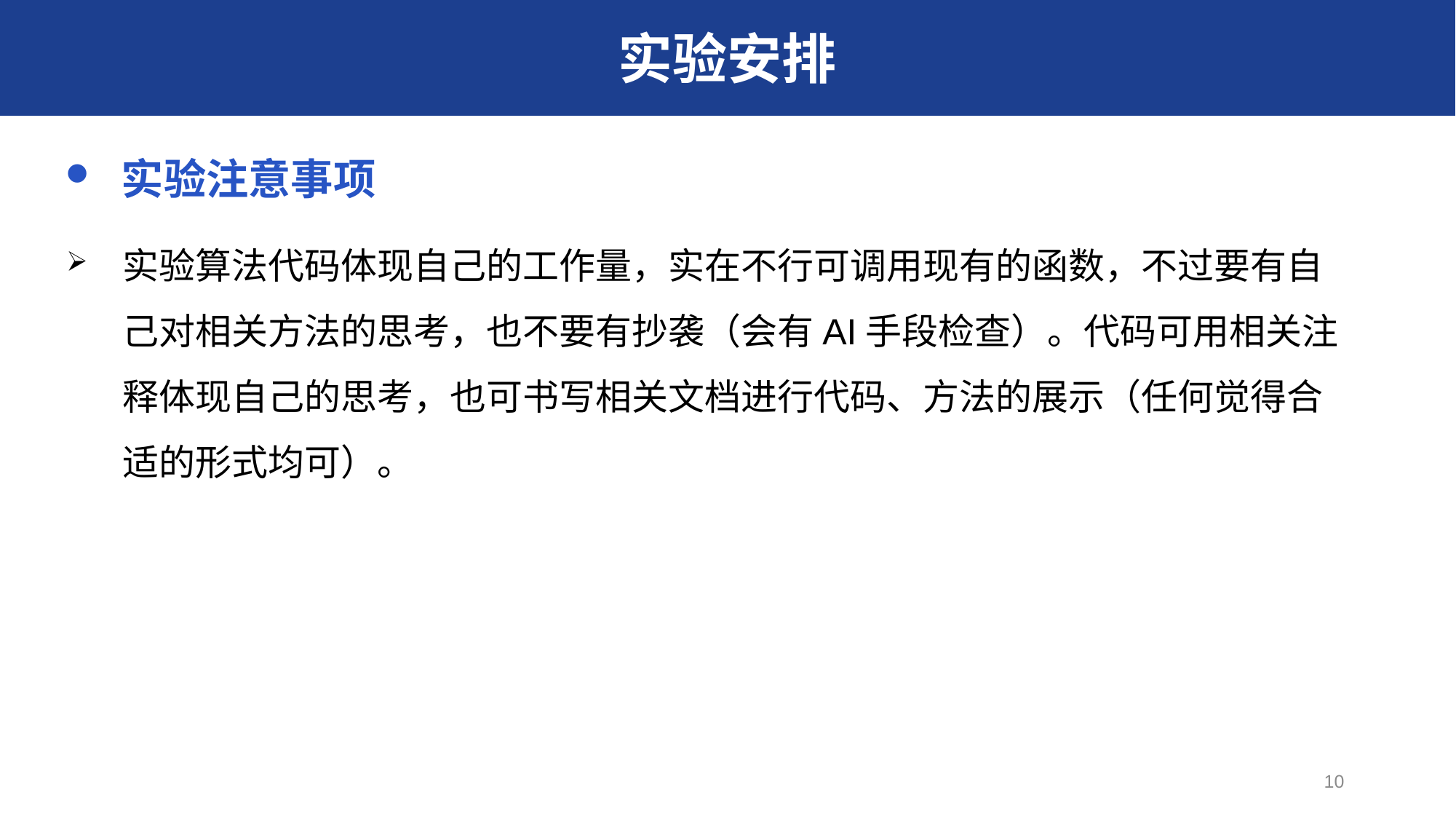

实验安排
实验注意事项
实验算法代码体现自己的工作量，实在不行可调用现有的函数，不过要有自己对相关方法的思考，也不要有抄袭（会有AI手段检查）。代码可用相关注释体现自己的思考，也可书写相关文档进行代码、方法的展示（任何觉得合适的形式均可）。
10